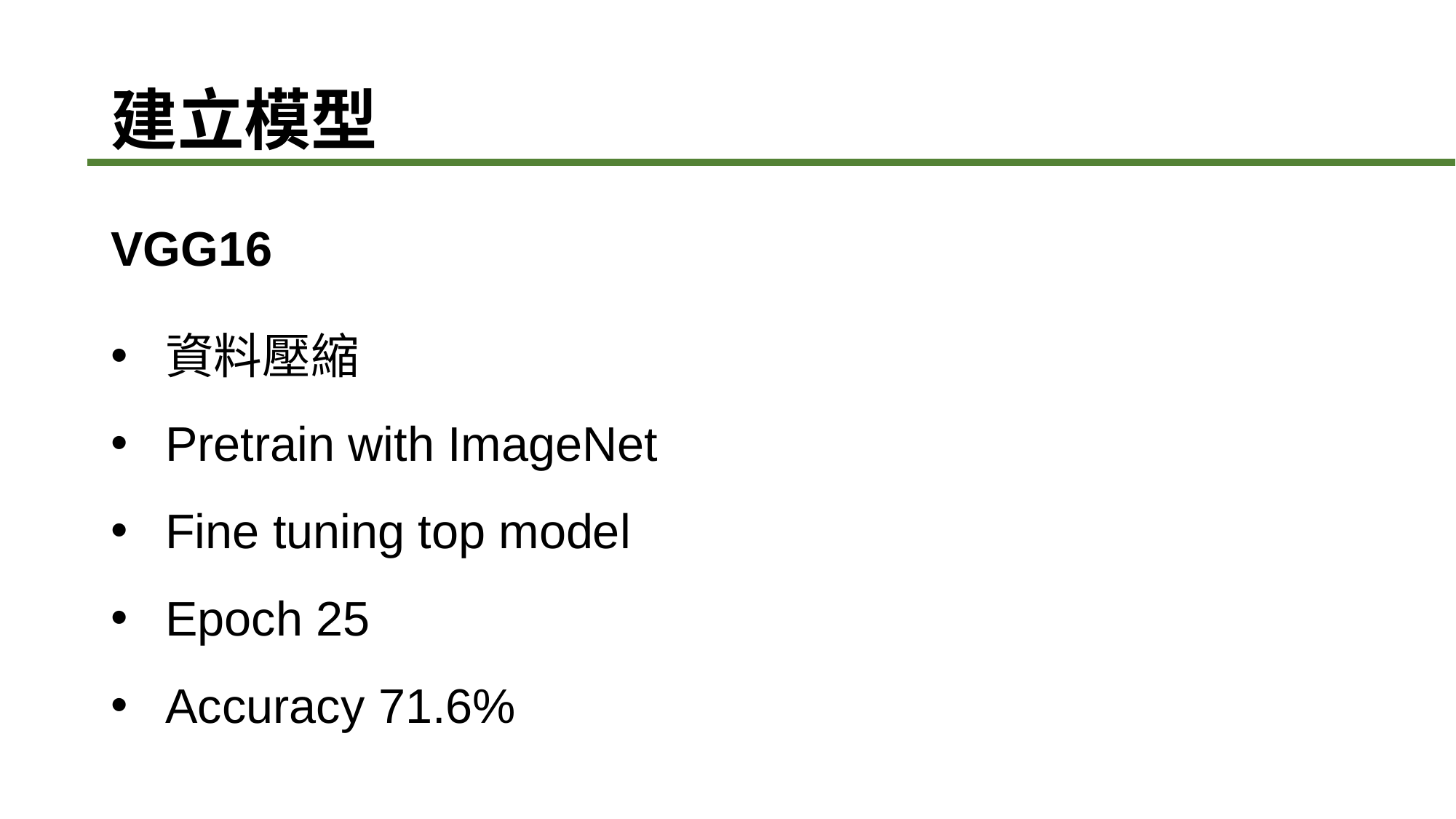

# 建立模型
VGG16
資料壓縮
Pretrain with ImageNet
Fine tuning top model
Epoch 25
Accuracy 71.6%